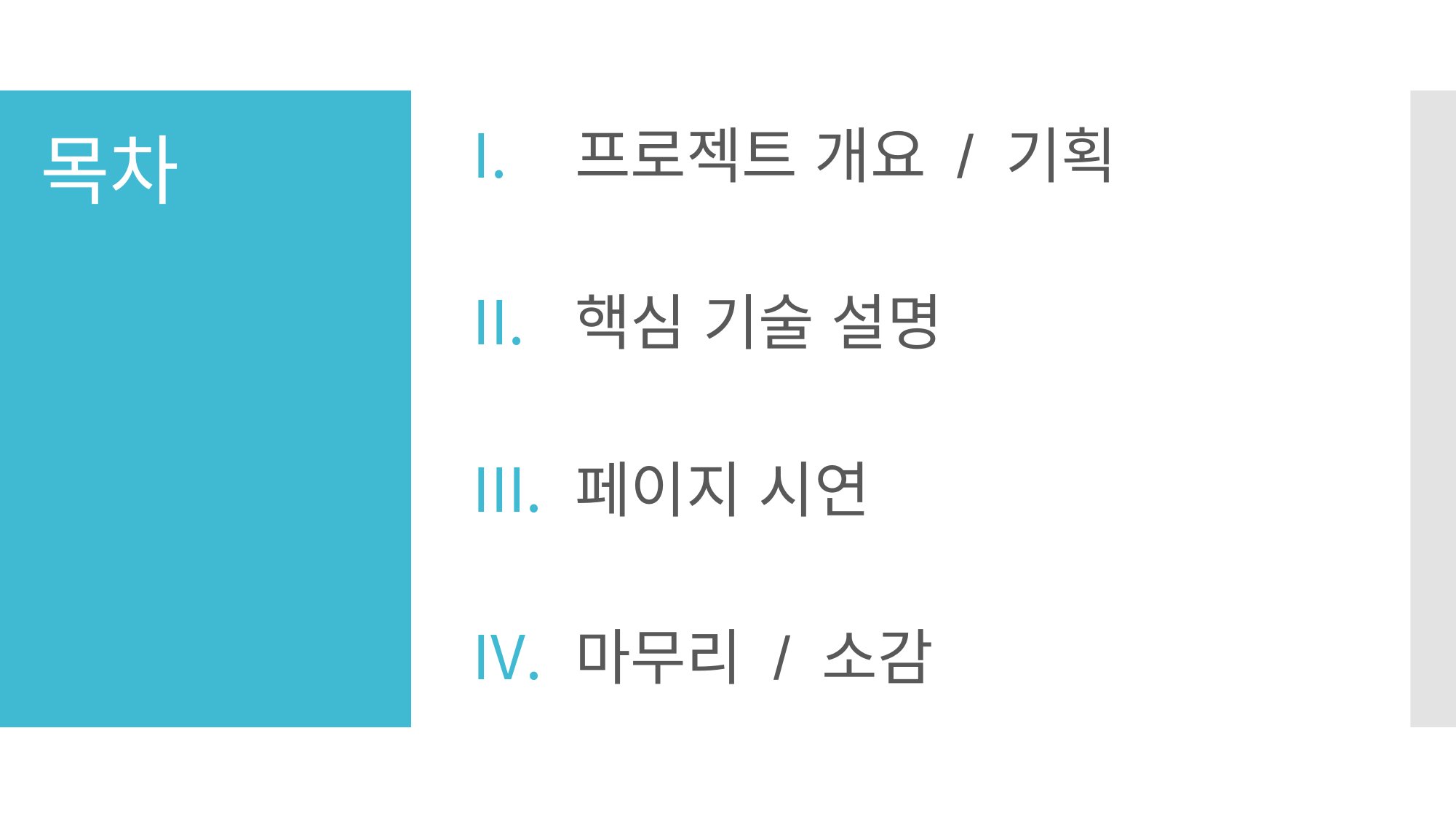

프로젝트 개요 / 기획

핵심 기술 설명

페이지 시연

마무리 / 소감
# 목차